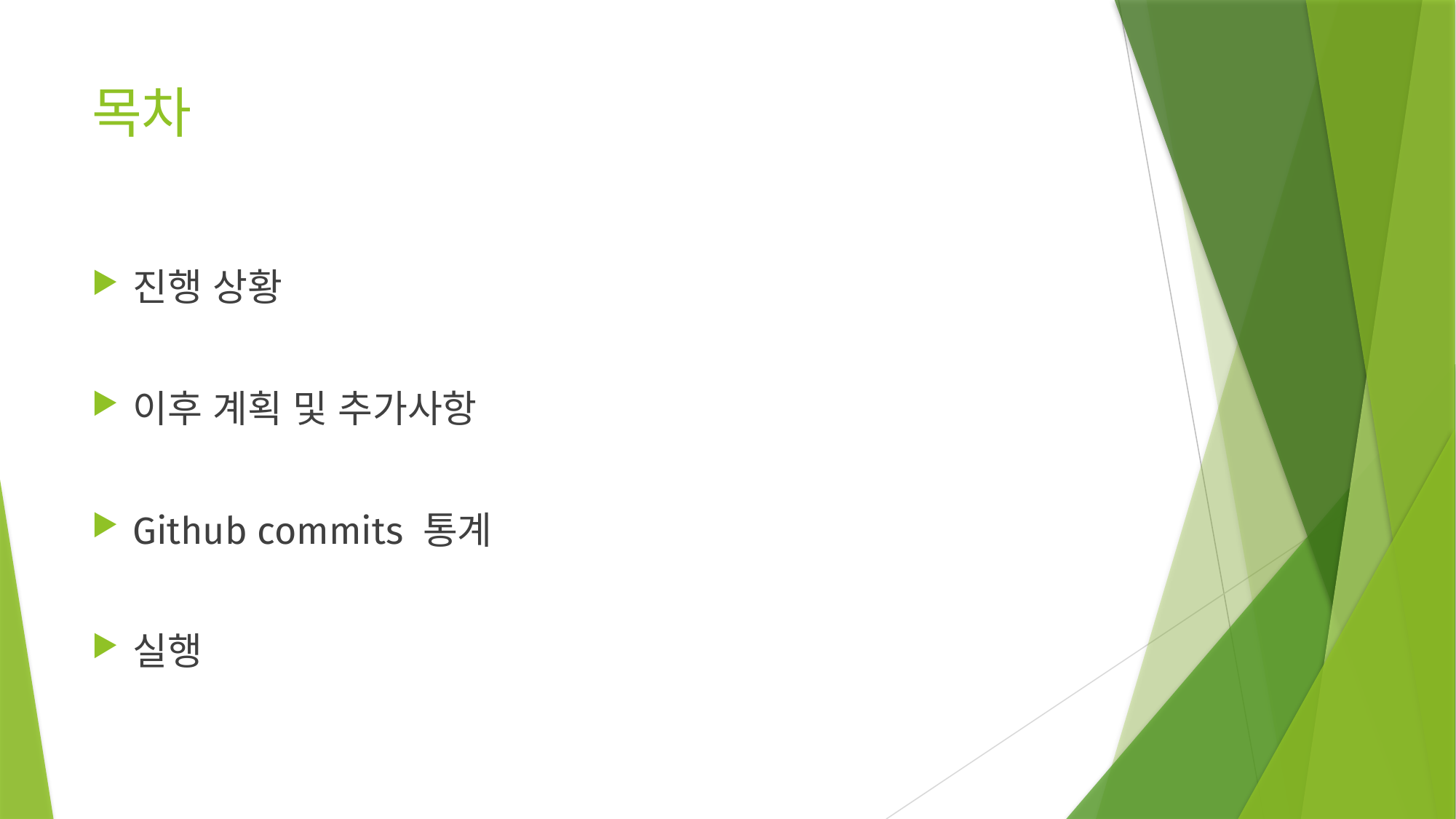

# 목차
진행 상황

이후 계획 및 추가사항

Github commits 통계

실행